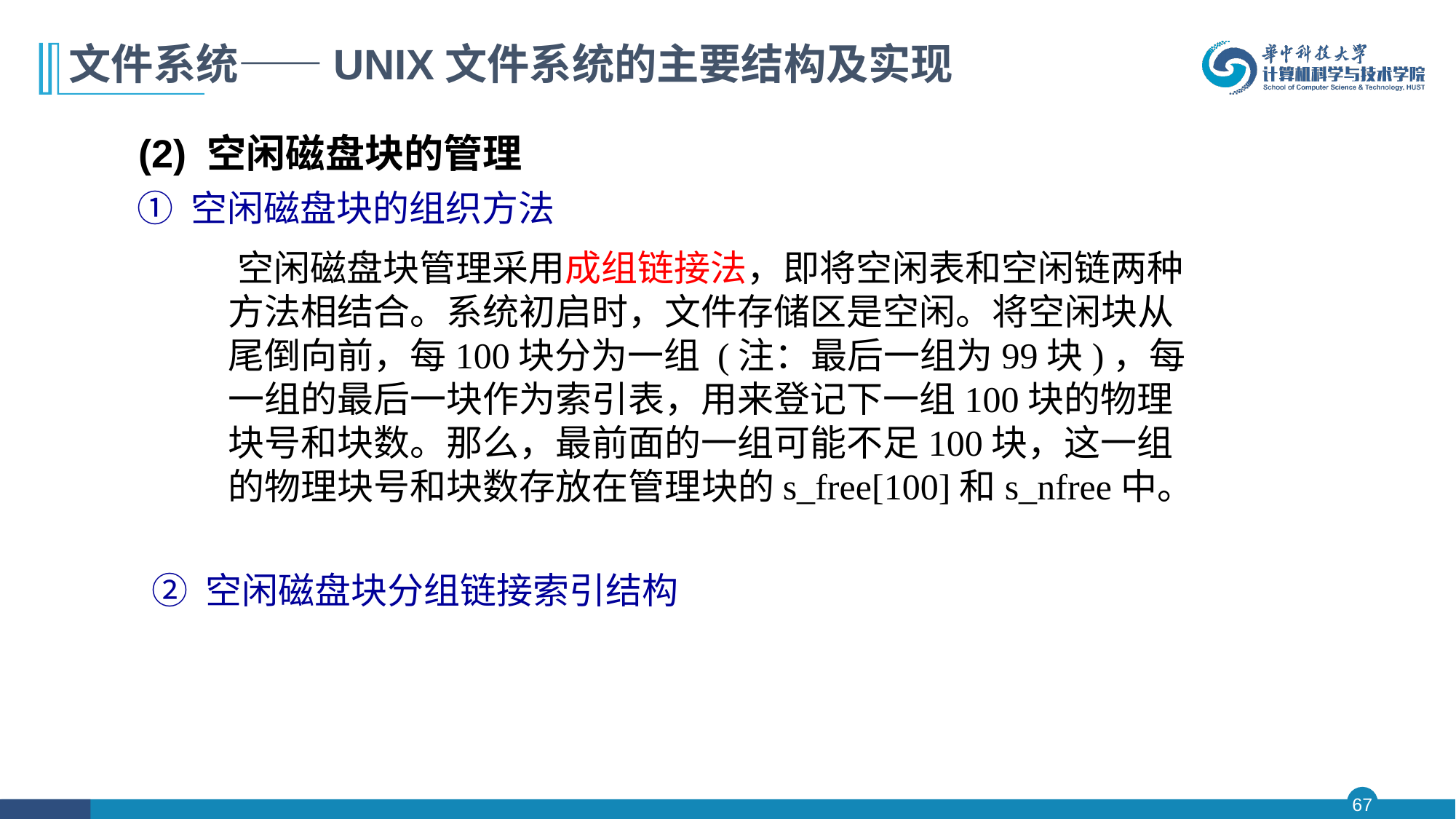

# 文件系统——UNIX文件系统的主要结构及实现
(2) 空闲磁盘块的管理
① 空闲磁盘块的组织方法
     空闲磁盘块管理采用成组链接法，即将空闲表和空闲链两种方法相结合。系统初启时，文件存储区是空闲。将空闲块从尾倒向前，每100块分为一组 (注：最后一组为99块)，每一组的最后一块作为索引表，用来登记下一组100块的物理块号和块数。那么，最前面的一组可能不足100块，这一组的物理块号和块数存放在管理块的s_free[100]和s_nfree中。
② 空闲磁盘块分组链接索引结构